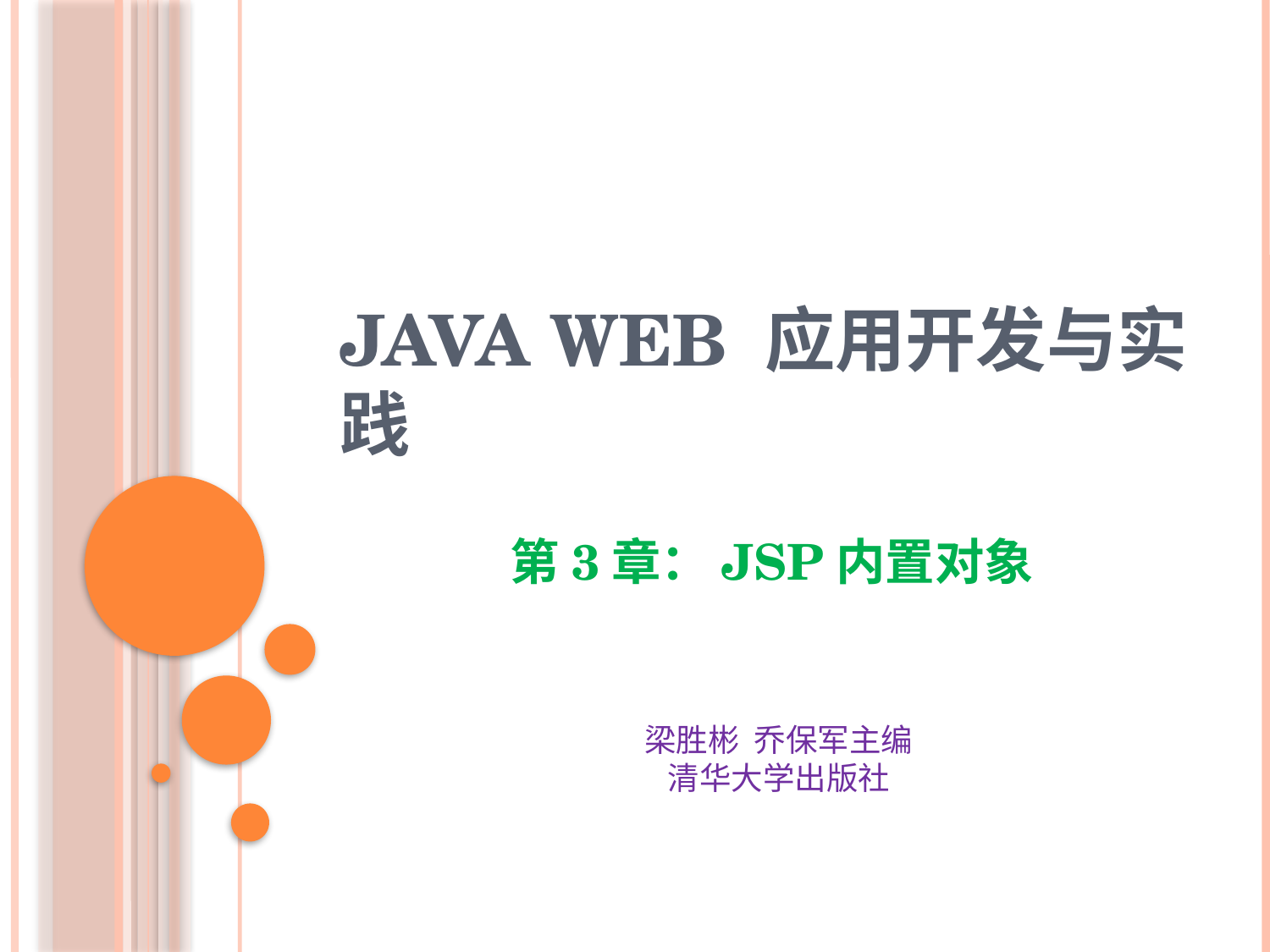

# Java Web 应用开发与实践

第3章：JSP内置对象
梁胜彬  乔保军主编
清华大学出版社